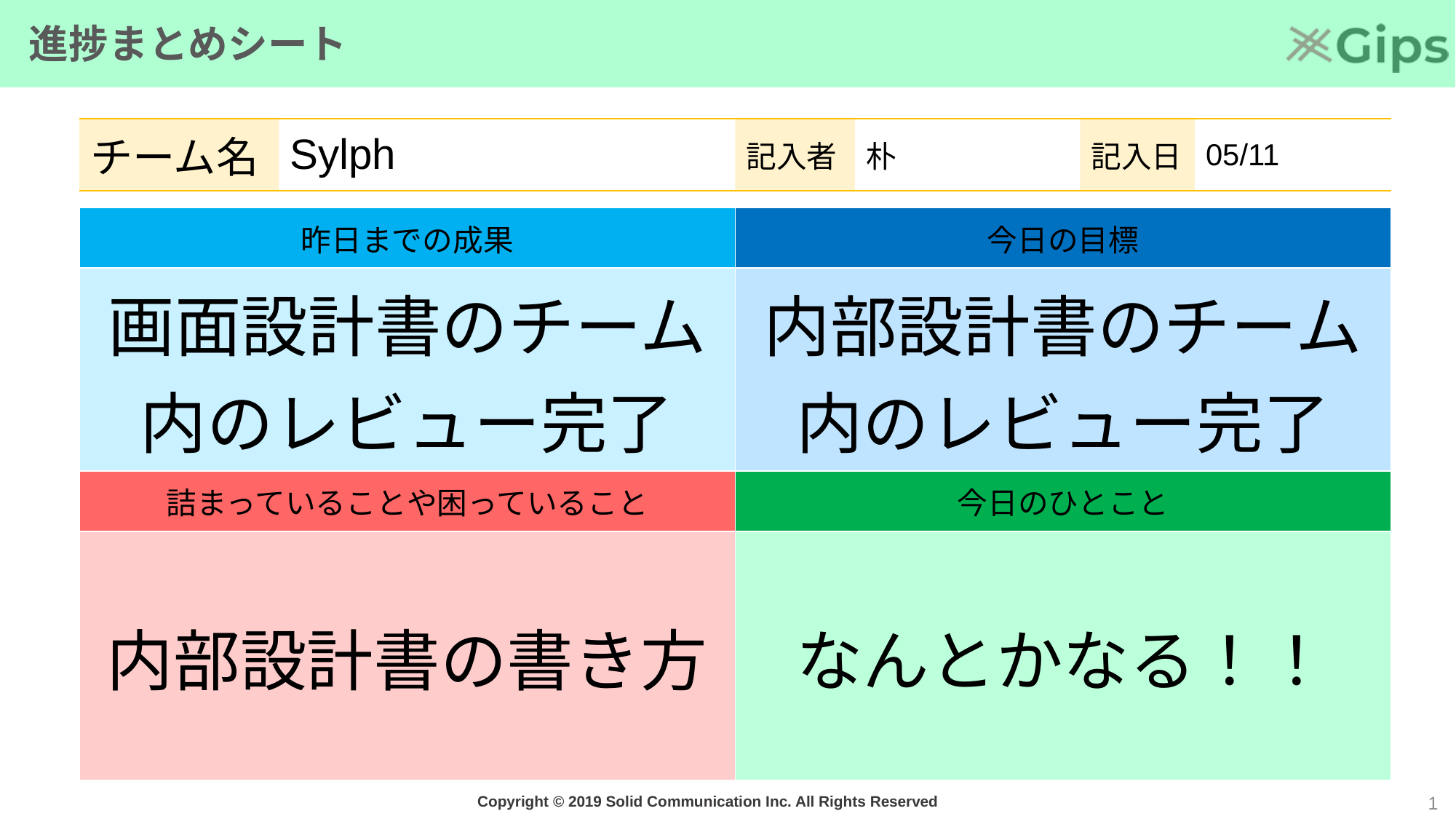

# 進捗まとめシート
| チーム名 | Sylph | 記入者 | 朴 | 記入日 | 05/11 |
| --- | --- | --- | --- | --- | --- |
| 昨日までの成果 | 今日の目標 |
| --- | --- |
| 画面設計書のチーム内のレビュー完了 | 内部設計書のチーム内のレビュー完了 |
| 詰まっていることや困っていること | 今日のひとこと |
| 内部設計書の書き方 | なんとかなる！！ |
1